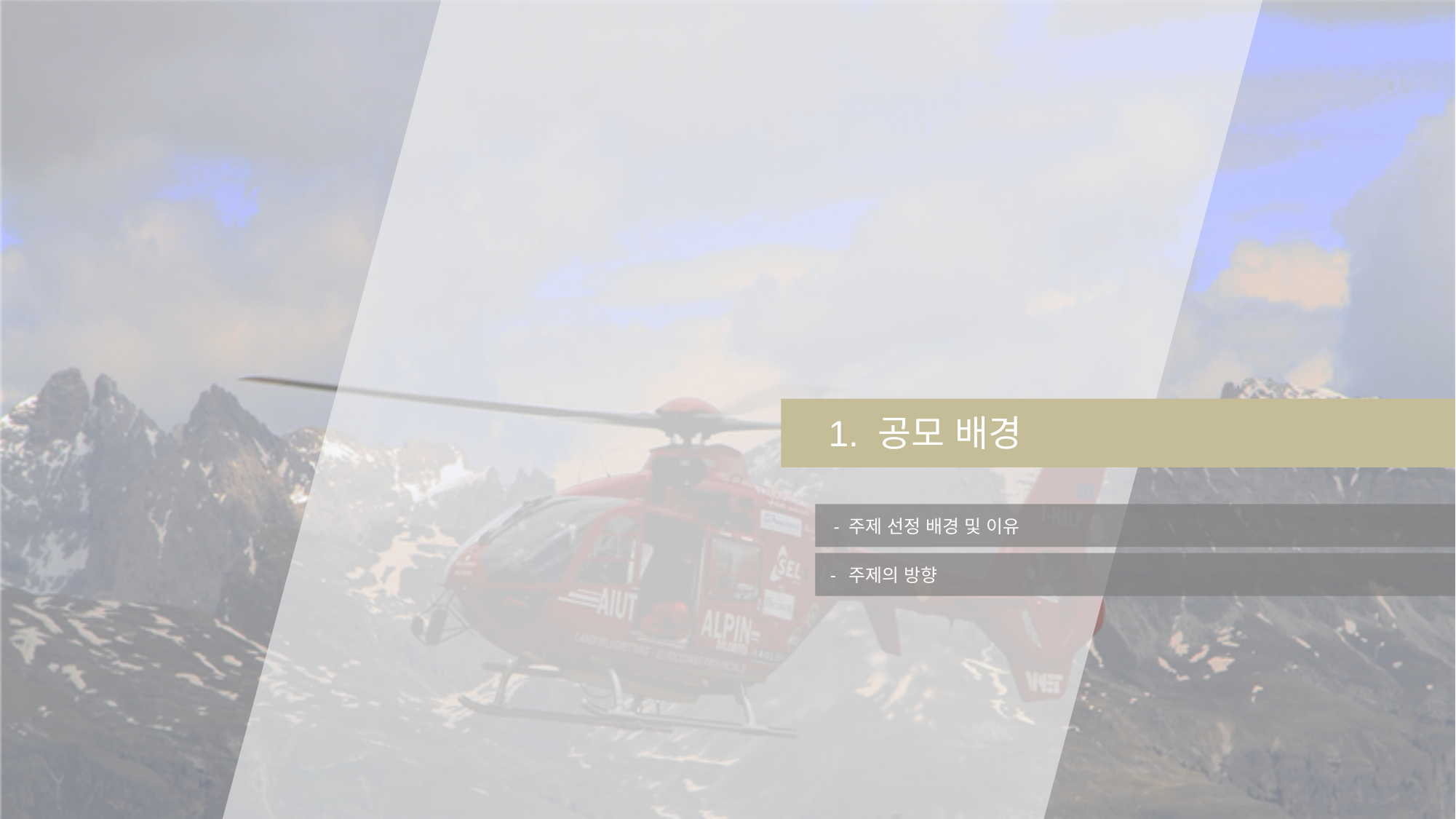

1. 공모 배경

- 주제 선정 배경 및 이유
 -  주제의 방향